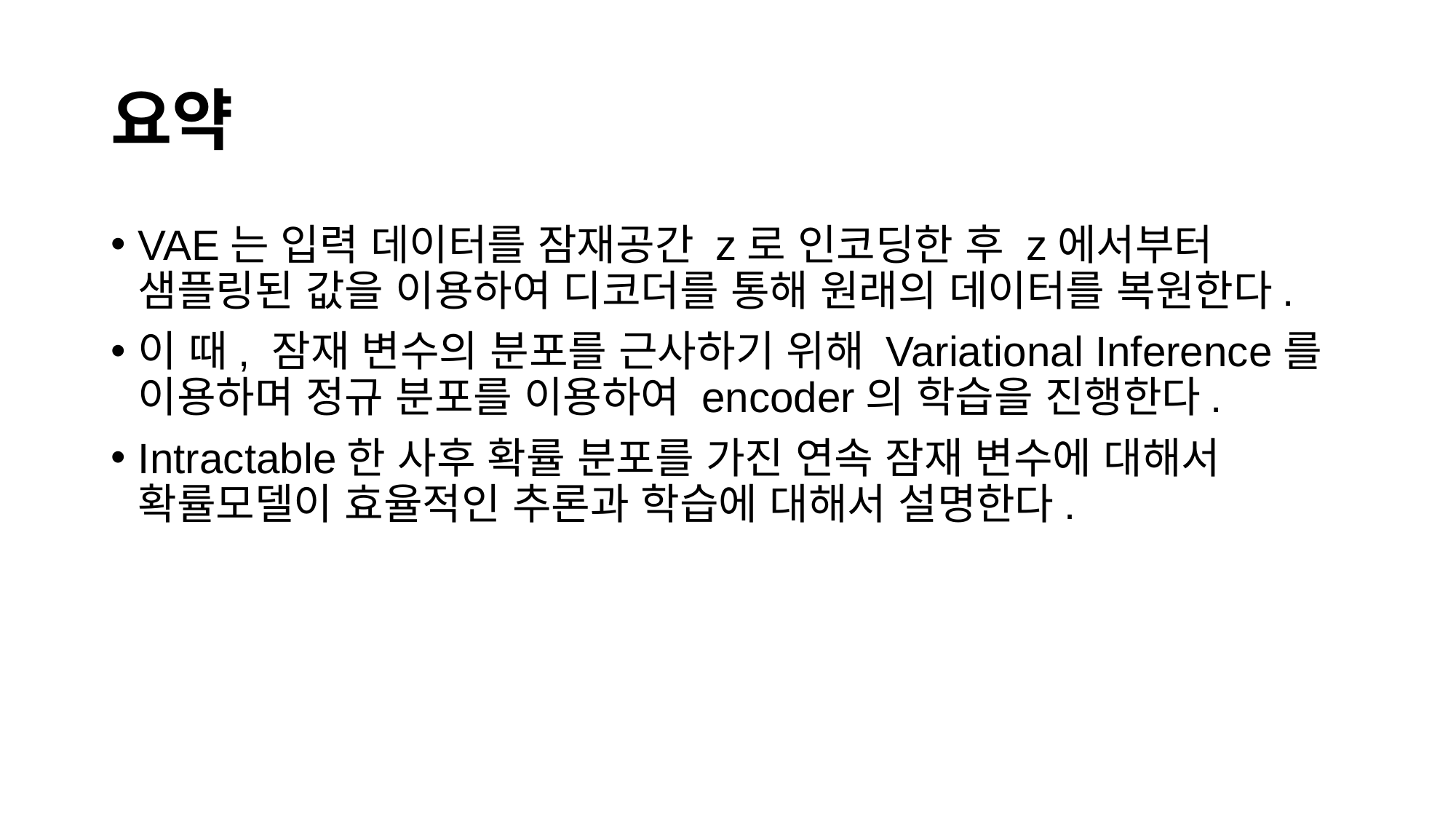

# 요약
VAE는 입력 데이터를 잠재공간 z로 인코딩한 후 z에서부터 샘플링된 값을 이용하여 디코더를 통해 원래의 데이터를 복원한다.
이 때, 잠재 변수의 분포를 근사하기 위해 Variational Inference를 이용하며 정규 분포를 이용하여 encoder의 학습을 진행한다.
Intractable한 사후 확률 분포를 가진 연속 잠재 변수에 대해서 확률모델이 효율적인 추론과 학습에 대해서 설명한다.